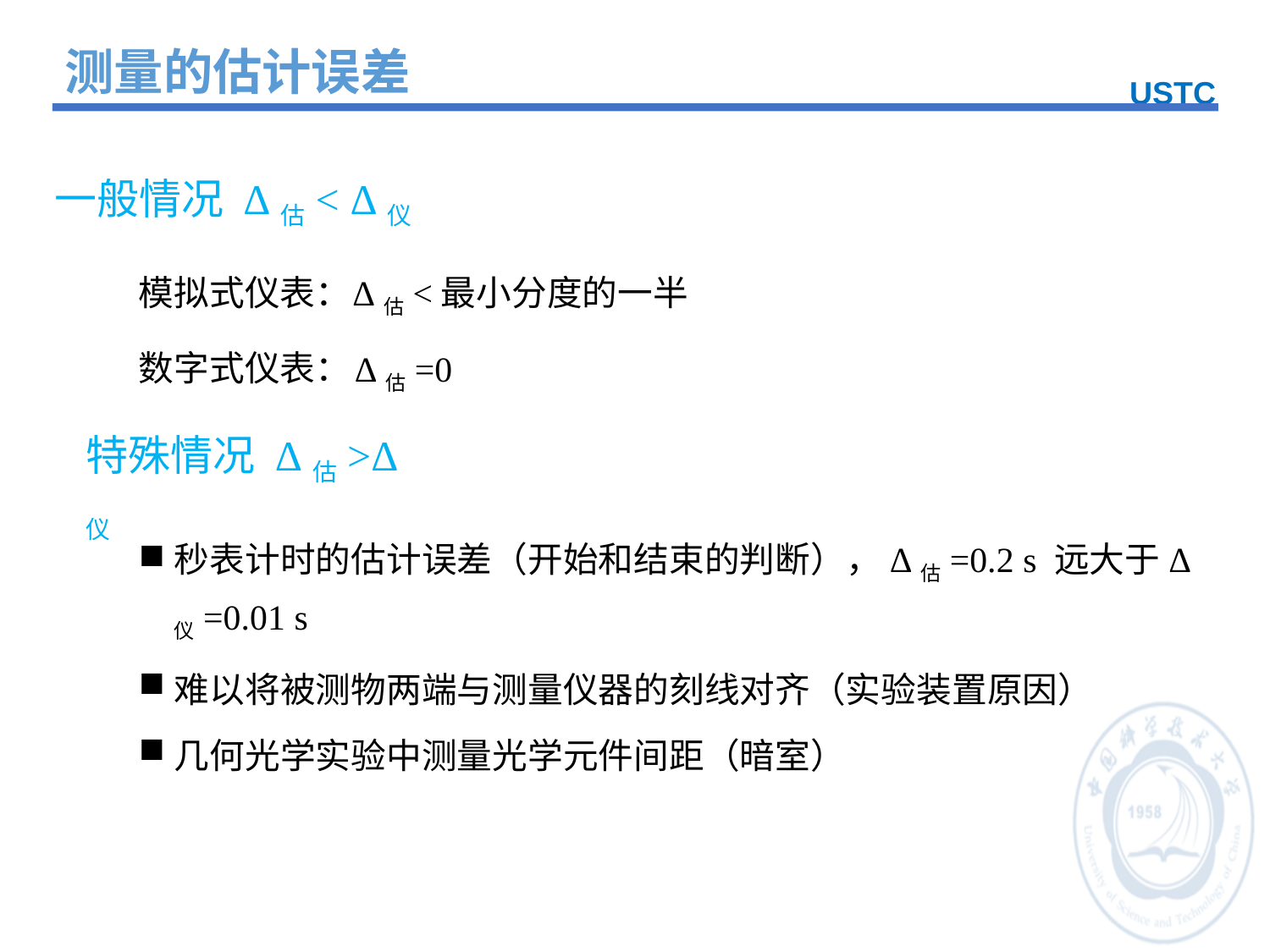

测量的估计误差
USTC

一般情况 Δ估< Δ仪
Δ估<最小分度的一半
模拟式仪表：
数字式仪表：
Δ估=0
特殊情况 Δ估>Δ仪
秒表计时的估计误差（开始和结束的判断），Δ估=0.2 s 远大于Δ仪=0.01 s
难以将被测物两端与测量仪器的刻线对齐（实验装置原因）
几何光学实验中测量光学元件间距（暗室）